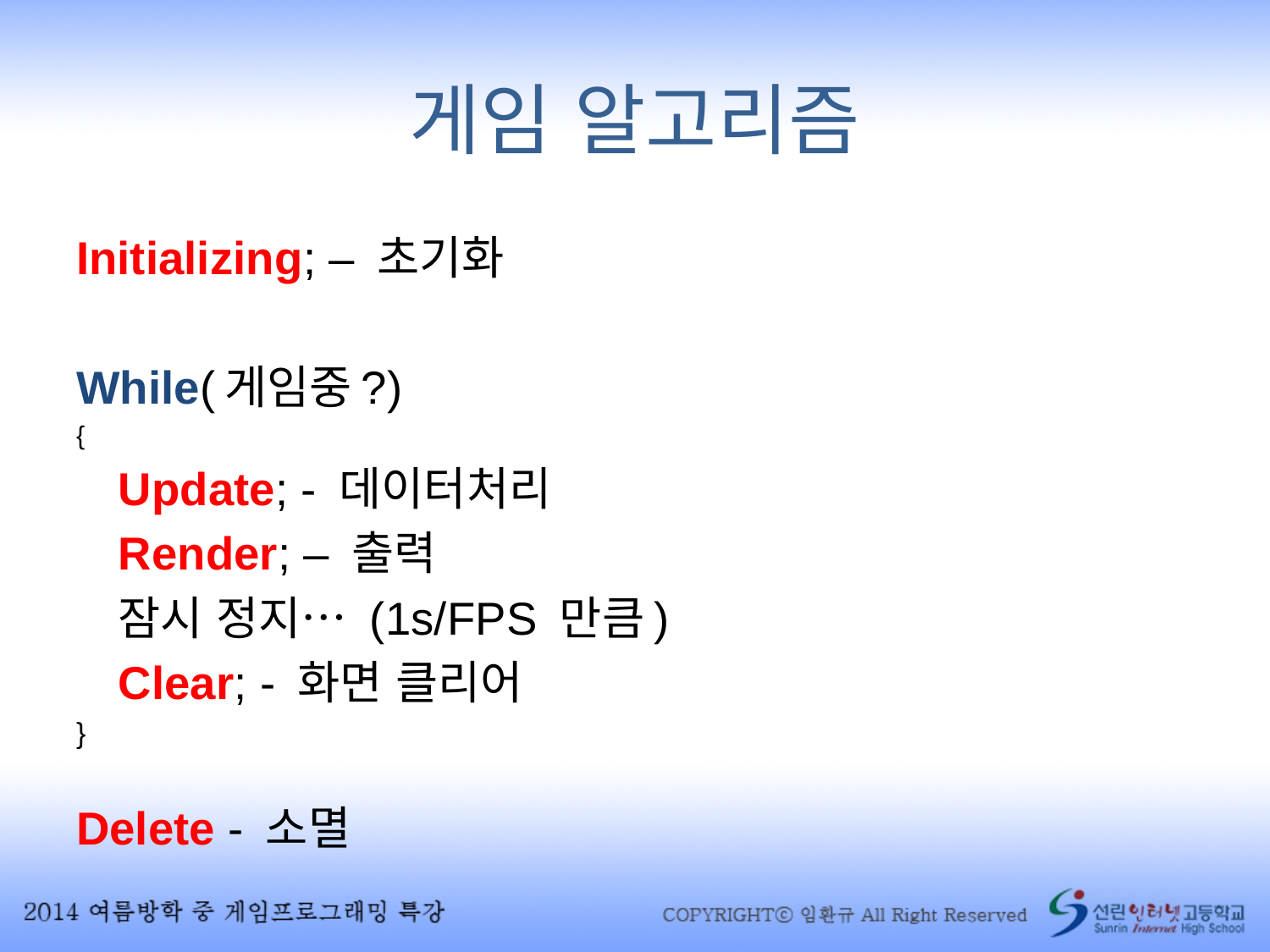

# 게임 알고리즘
Initializing; – 초기화

While(게임중?)
{
	Update; - 데이터처리
	Render; – 출력
	잠시 정지… (1s/FPS 만큼)
	Clear; - 화면 클리어
}

Delete - 소멸